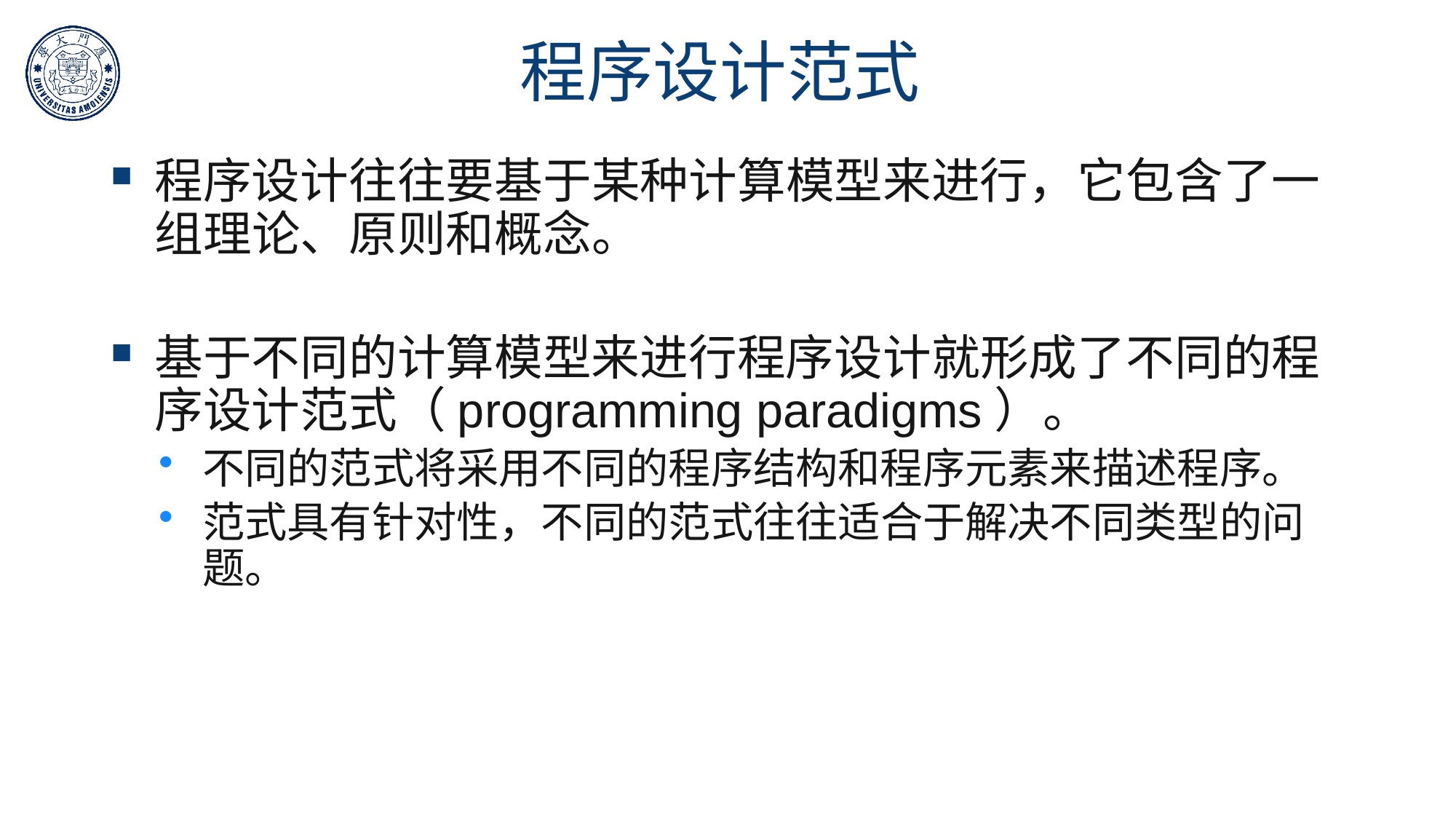

# 程序设计范式
程序设计往往要基于某种计算模型来进行，它包含了一组理论、原则和概念。

基于不同的计算模型来进行程序设计就形成了不同的程序设计范式（programming paradigms）。
不同的范式将采用不同的程序结构和程序元素来描述程序。
范式具有针对性，不同的范式往往适合于解决不同类型的问题。
30